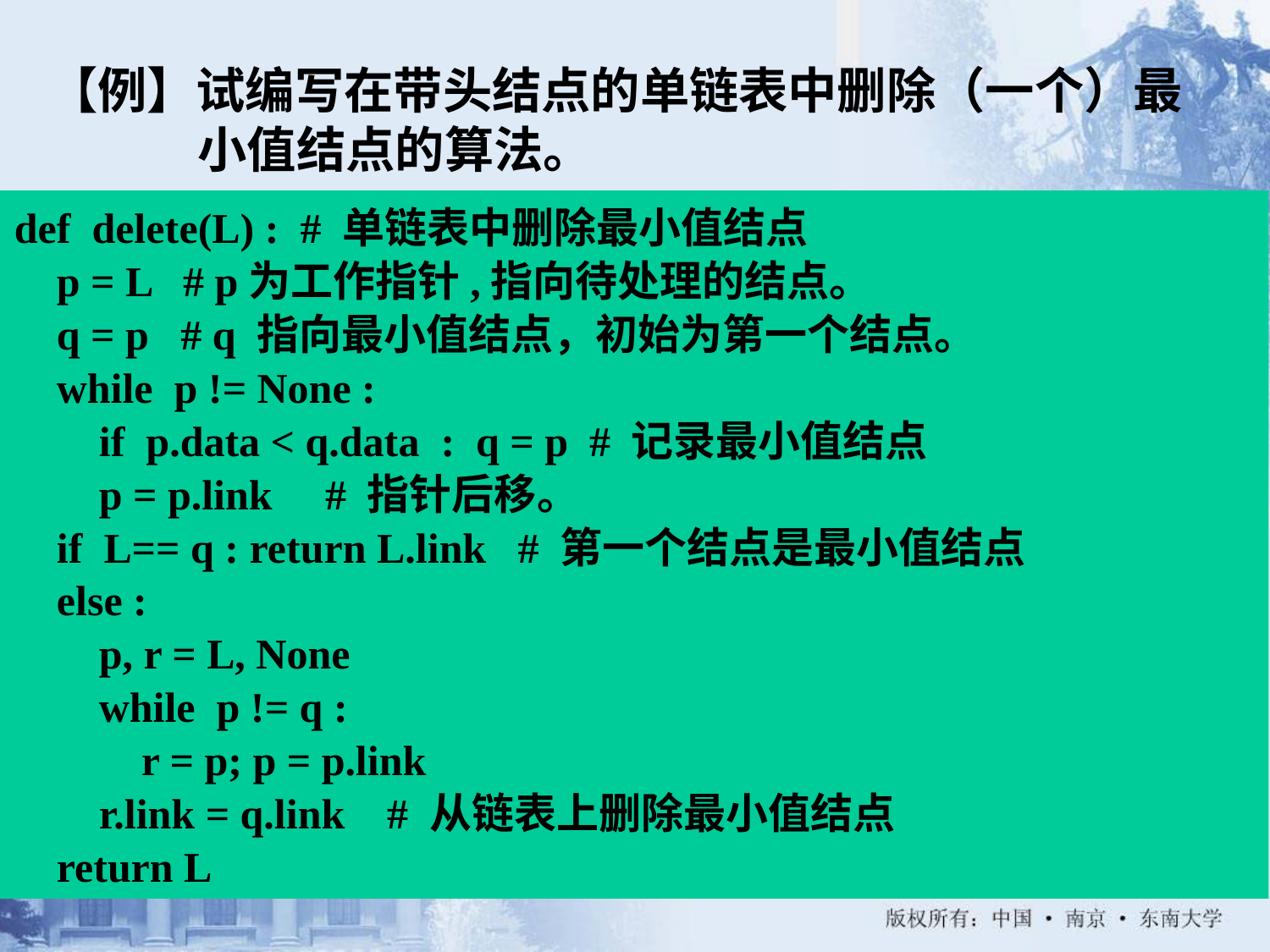

【例】试编写在带头结点的单链表中删除（一个）最小值结点的算法。
def  delete(L) :  # 单链表中删除最小值结点
    p = L   # p为工作指针,指向待处理的结点。
    q = p   # q 指向最小值结点，初始为第一个结点。
    while  p != None :
        if  p.data < q.data  :  q = p  # 记录最小值结点
        p = p.link     # 指针后移。
    if  L== q : return L.link   # 第一个结点是最小值结点
    else :
        p, r = L, None
        while  p != q :
            r = p; p = p.link
        r.link = q.link    # 从链表上删除最小值结点
    return L